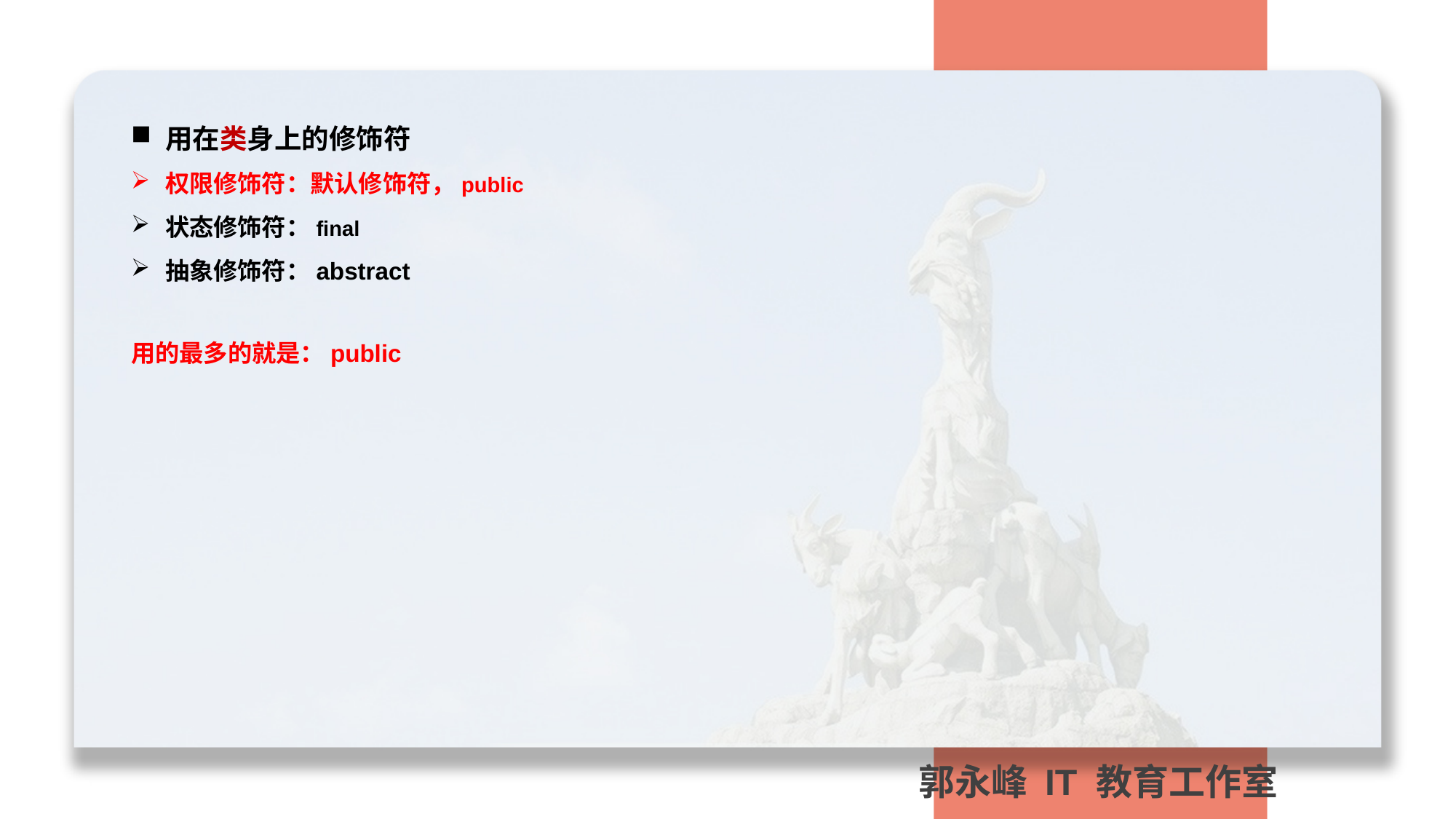

用在类身上的修饰符
权限修饰符：默认修饰符，public
状态修饰符：final
抽象修饰符：abstract

用的最多的就是：public